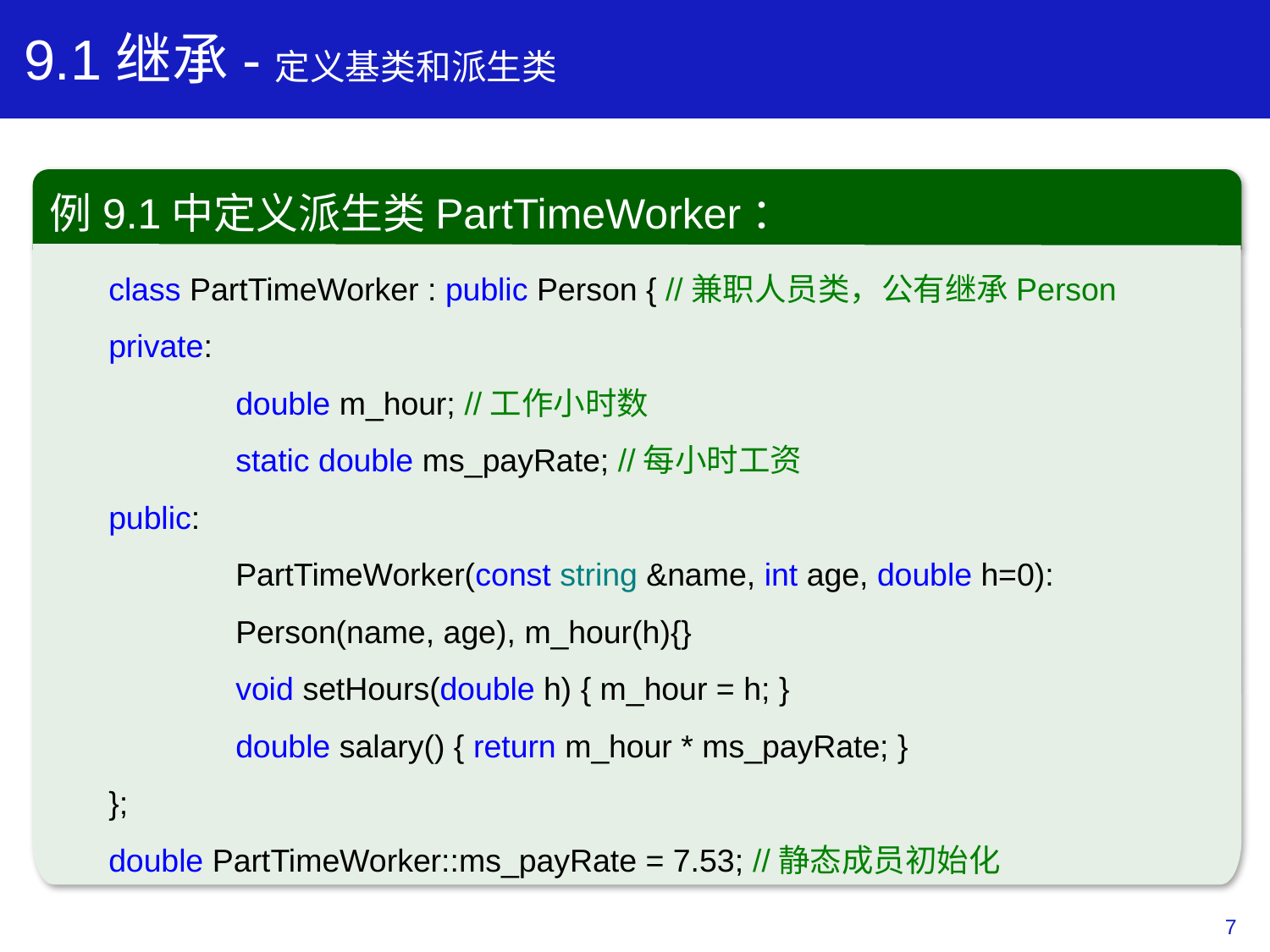

9.1继承-定义基类和派生类
例9.1中定义派生类PartTimeWorker：
class PartTimeWorker : public Person { //兼职人员类，公有继承Person
private:
	double m_hour; //工作小时数
	static double ms_payRate; //每小时工资
public:
	PartTimeWorker(const string &name, int age, double h=0):
	Person(name, age), m_hour(h){}
	void setHours(double h) { m_hour = h; }
	double salary() { return m_hour * ms_payRate; }
};
double PartTimeWorker::ms_payRate = 7.53; //静态成员初始化
学习目标
7